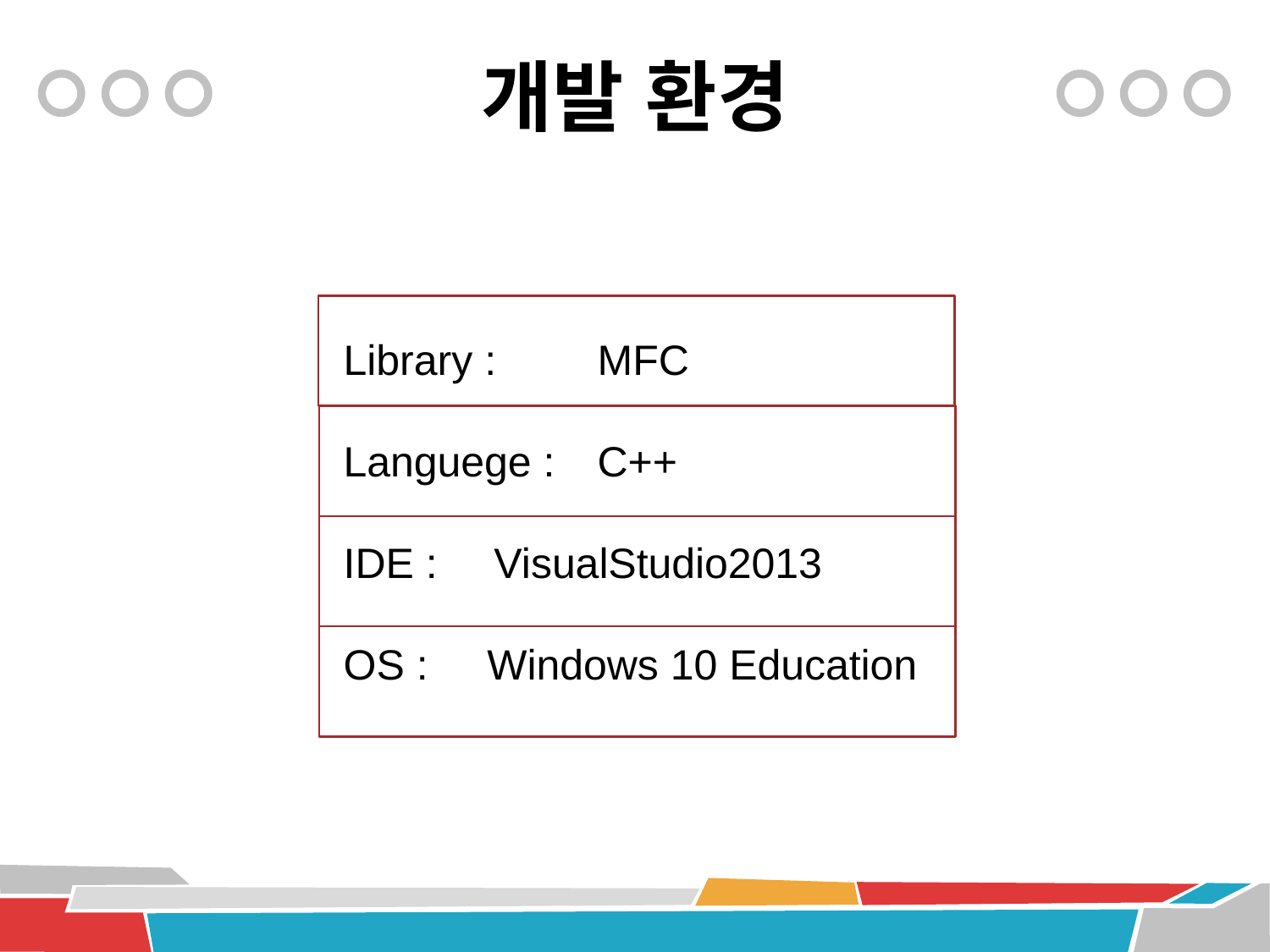

# 개발 환경

Library : 	MFC

Languege : 	C++

IDE : 	  VisualStudio2013

OS :     Windows 10 Education